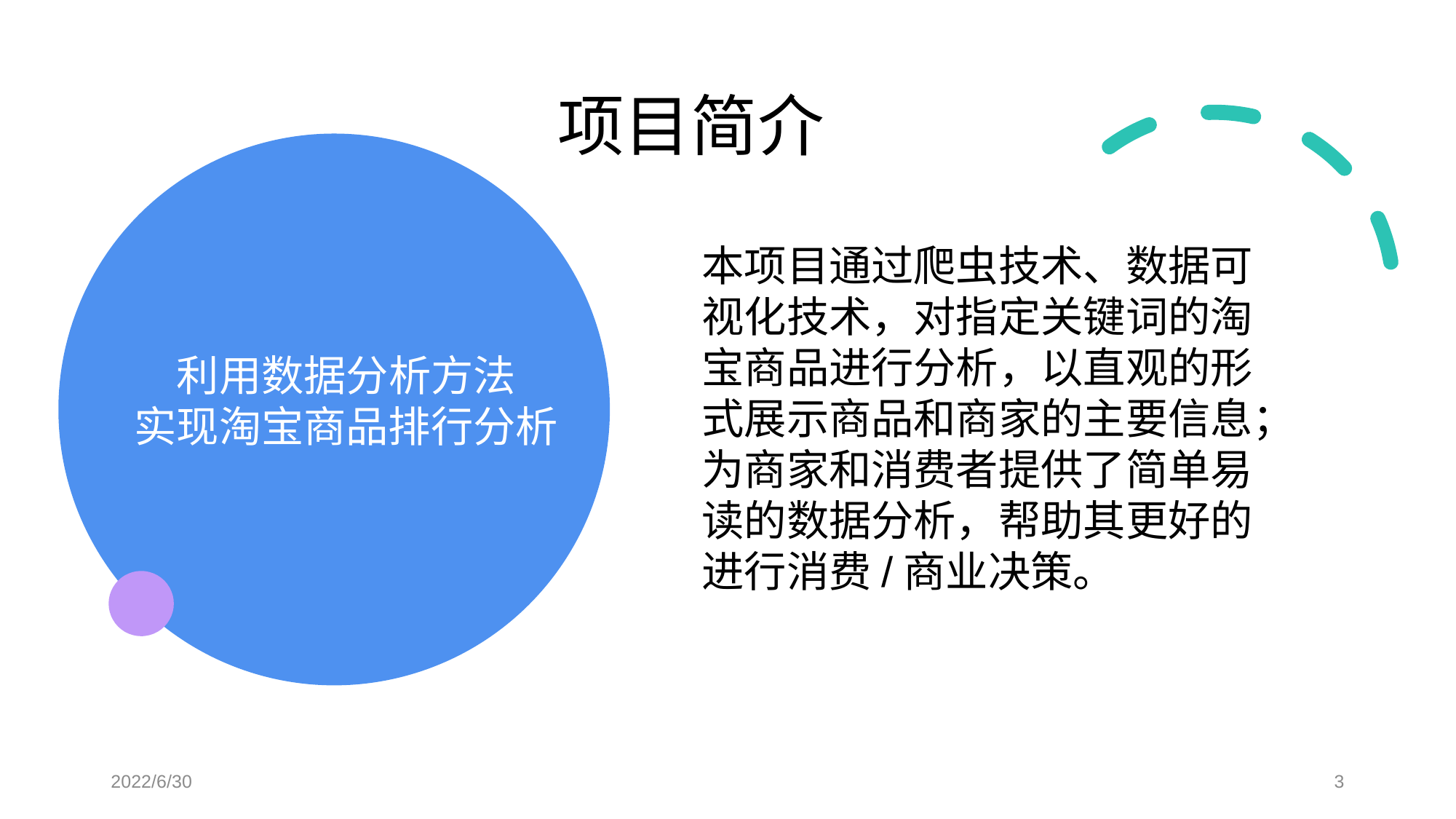

# 项目简介
本项目通过爬虫技术、数据可视化技术，对指定关键词的淘宝商品进行分析，以直观的形式展示商品和商家的主要信息；为商家和消费者提供了简单易读的数据分析，帮助其更好的进行消费/商业决策。
利用数据分析方法
实现淘宝商品排行分析

2022/6/30
3